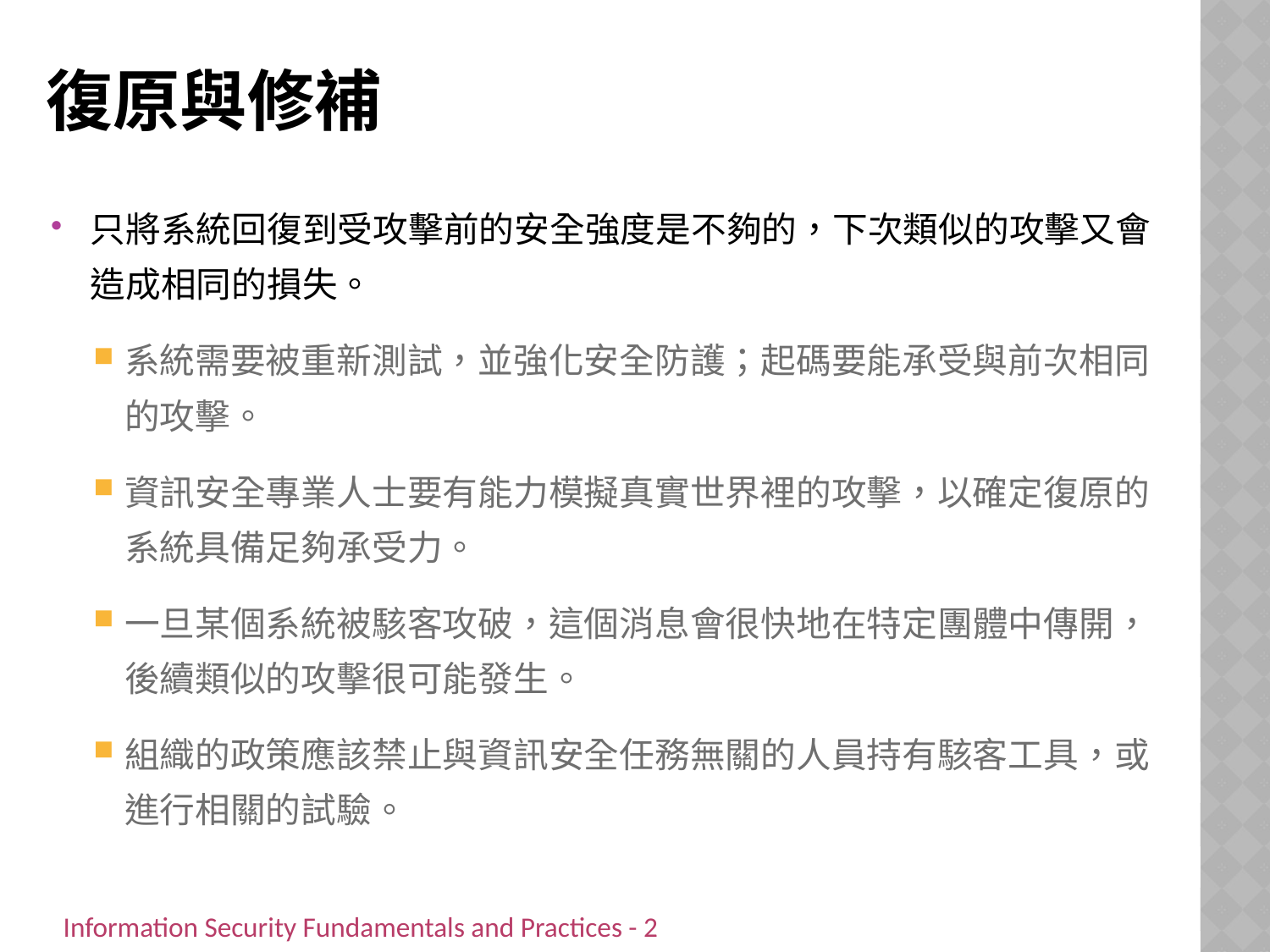

# 復原與修補
只將系統回復到受攻擊前的安全強度是不夠的，下次類似的攻擊又會造成相同的損失。
系統需要被重新測試，並強化安全防護；起碼要能承受與前次相同的攻擊。
資訊安全專業人士要有能力模擬真實世界裡的攻擊，以確定復原的系統具備足夠承受力。
一旦某個系統被駭客攻破，這個消息會很快地在特定團體中傳開，後續類似的攻擊很可能發生。
組織的政策應該禁止與資訊安全任務無關的人員持有駭客工具，或進行相關的試驗。